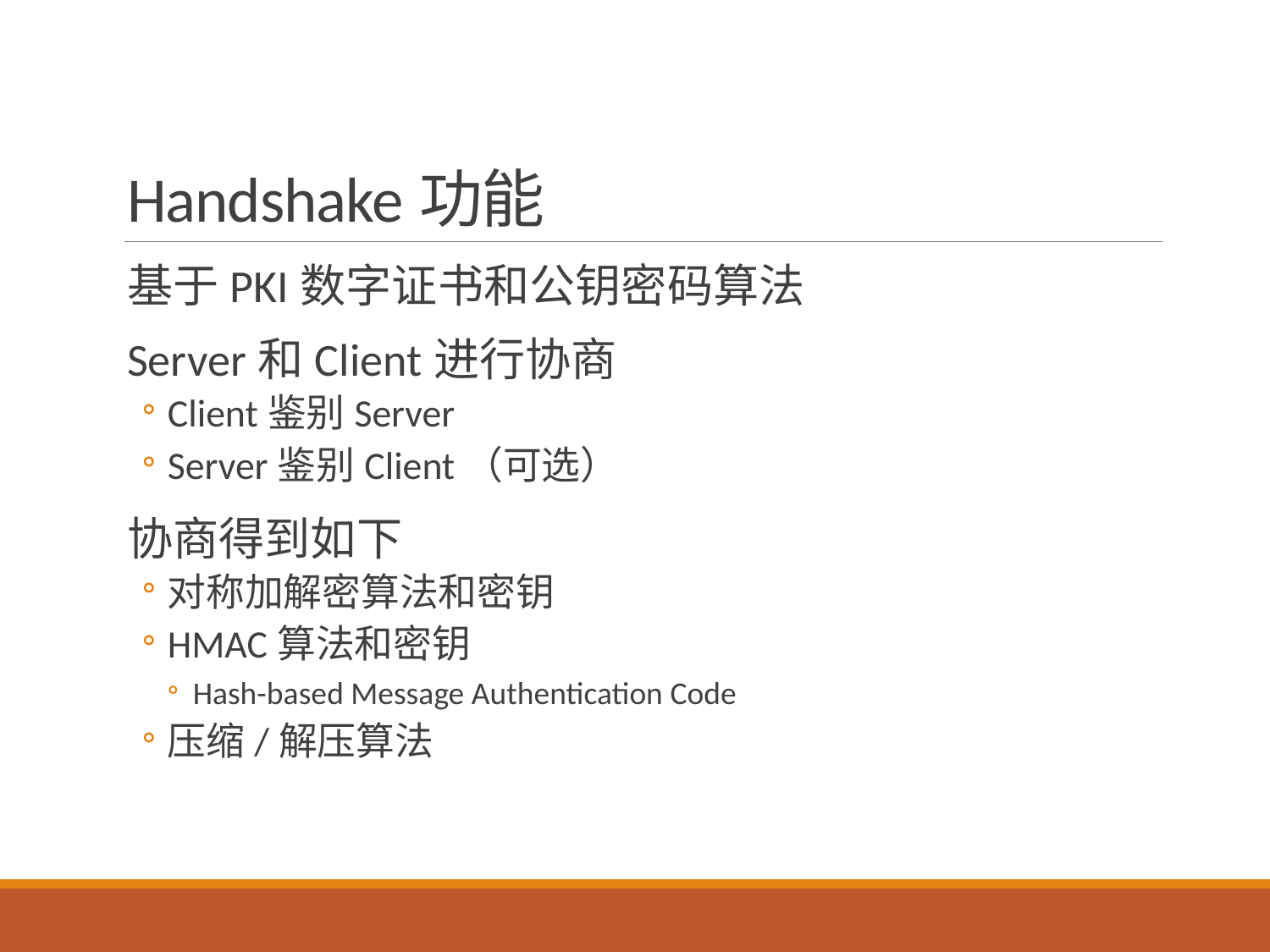

# Handshake功能
基于PKI数字证书和公钥密码算法
Server和Client进行协商
Client鉴别Server
Server鉴别Client（可选）
协商得到如下
对称加解密算法和密钥
HMAC算法和密钥
Hash-based Message Authentication Code
压缩/解压算法
13